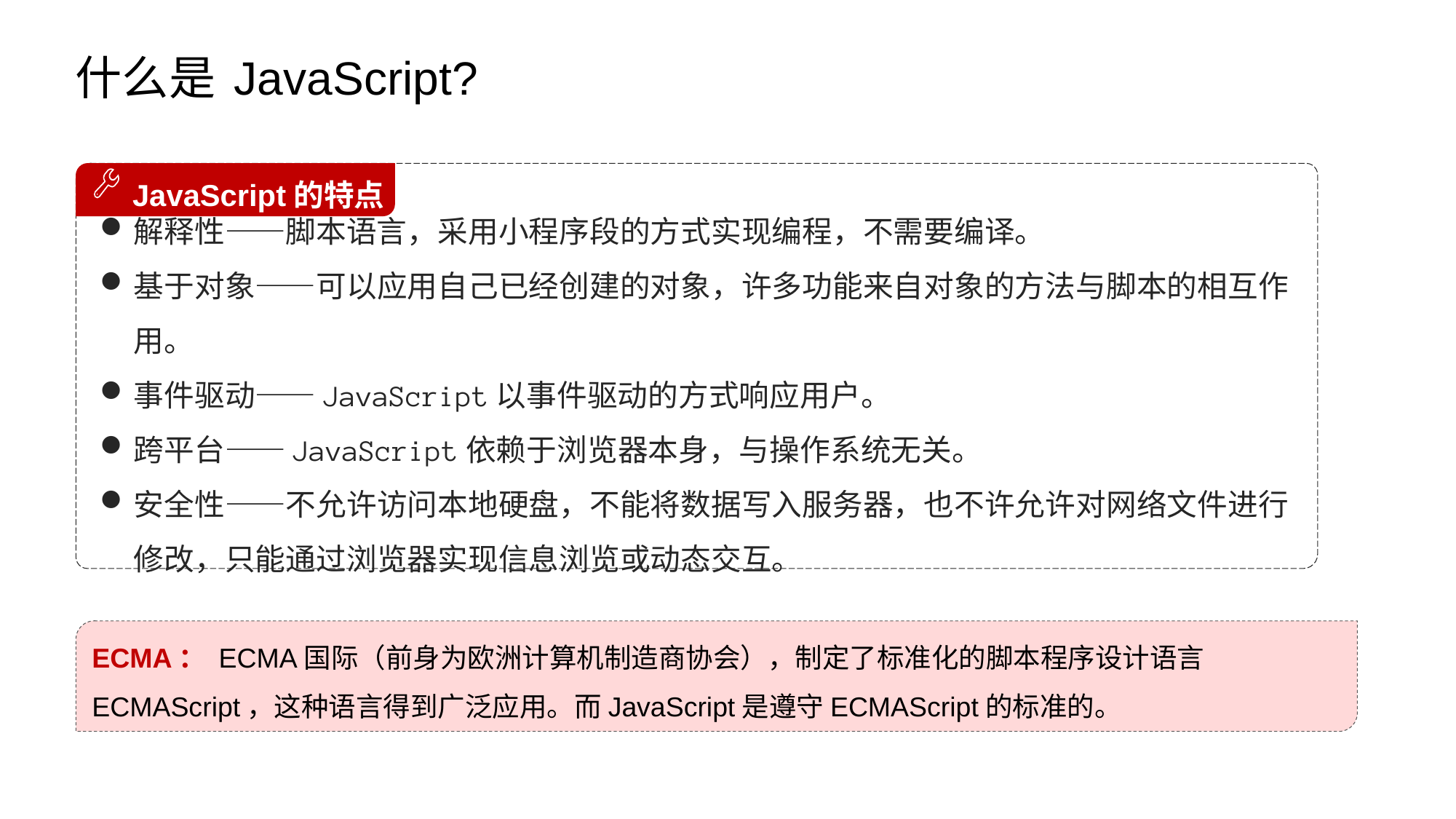

# 什么是 JavaScript?
      JavaScript的特点
解释性——脚本语言，采用小程序段的方式实现编程，不需要编译。
基于对象——可以应用自己已经创建的对象，许多功能来自对象的方法与脚本的相互作用。
事件驱动——JavaScript以事件驱动的方式响应用户。
跨平台——JavaScript依赖于浏览器本身，与操作系统无关。
安全性——不允许访问本地硬盘，不能将数据写入服务器，也不许允许对网络文件进行修改，只能通过浏览器实现信息浏览或动态交互。

ECMA： ECMA国际（前身为欧洲计算机制造商协会），制定了标准化的脚本程序设计语言 ECMAScript，这种语言得到广泛应用。而JavaScript是遵守ECMAScript的标准的。